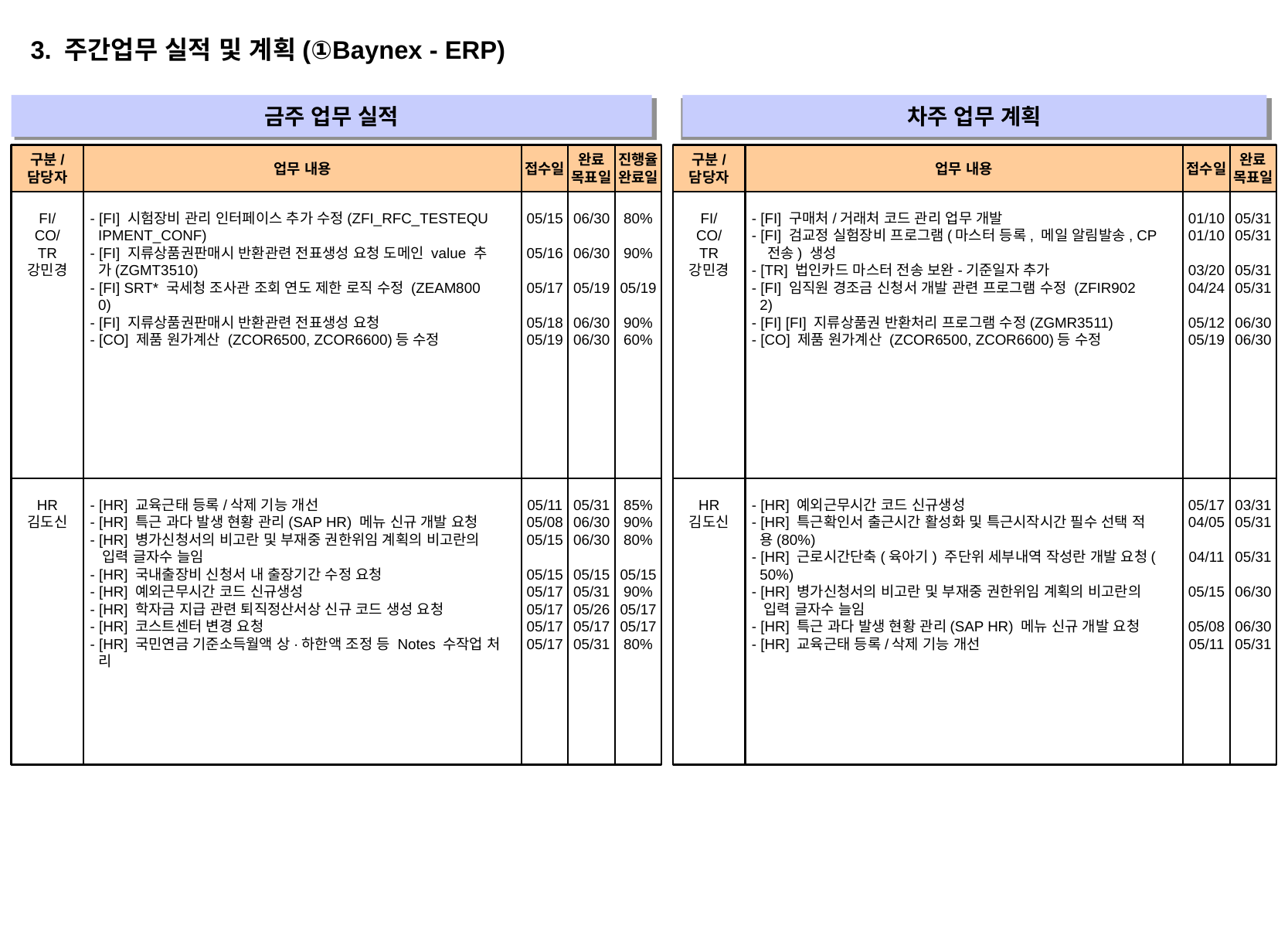

3. 주간업무 실적 및 계획(①Baynex - ERP)
금주 업무 실적
차주 업무 계획
" "
" "
구분/
담당자
업무 내용
접수일
완료
목표일
진행율
완료일
구분/
담당자
업무 내용
접수일
완료
목표일
FI/
CO/
TR
강민경

- [FI] 시험장비 관리 인터페이스 추가 수정(ZFI_RFC_TESTEQU
  IPMENT_CONF)
- [FI] 지류상품권판매시 반환관련 전표생성 요청 도메인 value 추
  가(ZGMT3510)
- [FI] SRT* 국세청 조사관 조회 연도 제한 로직 수정 (ZEAM800
  0)
- [FI] 지류상품권판매시 반환관련 전표생성 요청
- [CO] 제품 원가계산 (ZCOR6500, ZCOR6600)등 수정
05/15
05/16
05/17
05/18
05/19
06/30
06/30
05/19
06/30
06/30
80%
90%
05/19
90%
60%
FI/
CO/
TR
강민경

- [FI] 구매처/거래처 코드 관리 업무 개발
- [FI] 검교정 실험장비 프로그램(마스터 등록, 메일 알림발송, CP
   전송) 생성
- [TR] 법인카드 마스터 전송 보완-기준일자 추가
- [FI] 임직원 경조금 신청서 개발 관련 프로그램 수정 (ZFIR902
  2)
- [FI] [FI] 지류상품권 반환처리 프로그램 수정(ZGMR3511)
- [CO] 제품 원가계산 (ZCOR6500, ZCOR6600)등 수정
01/10
01/10
03/20
04/24
05/12
05/19
05/31
05/31
05/31
05/31
06/30
06/30
HR
김도신

- [HR] 교육근태 등록/삭제 기능 개선
- [HR] 특근 과다 발생 현황 관리(SAP HR) 메뉴 신규 개발 요청
- [HR] 병가신청서의 비고란 및 부재중 권한위임 계획의 비고란의
   입력 글자수 늘임
- [HR] 국내출장비 신청서 내 출장기간 수정 요청
- [HR] 예외근무시간 코드 신규생성
- [HR] 학자금 지급 관련 퇴직정산서상 신규 코드 생성 요청
- [HR] 코스트센터 변경 요청
- [HR] 국민연금 기준소득월액 상·하한액 조정 등 Notes 수작업 처
  리
05/11
05/08
05/15
05/15
05/17
05/17
05/17
05/17
05/31
06/30
06/30
05/15
05/31
05/26
05/17
05/31
85%
90%
80%
05/15
90%
05/17
05/17
80%
HR
김도신

- [HR] 예외근무시간 코드 신규생성
- [HR] 특근확인서 출근시간 활성화 및 특근시작시간 필수 선택 적
  용(80%)
- [HR] 근로시간단축(육아기) 주단위 세부내역 작성란 개발 요청(
  50%)
- [HR] 병가신청서의 비고란 및 부재중 권한위임 계획의 비고란의
   입력 글자수 늘임
- [HR] 특근 과다 발생 현황 관리(SAP HR) 메뉴 신규 개발 요청
- [HR] 교육근태 등록/삭제 기능 개선
05/17
04/05
04/11
05/15
05/08
05/11
03/31
05/31
05/31
06/30
06/30
05/31